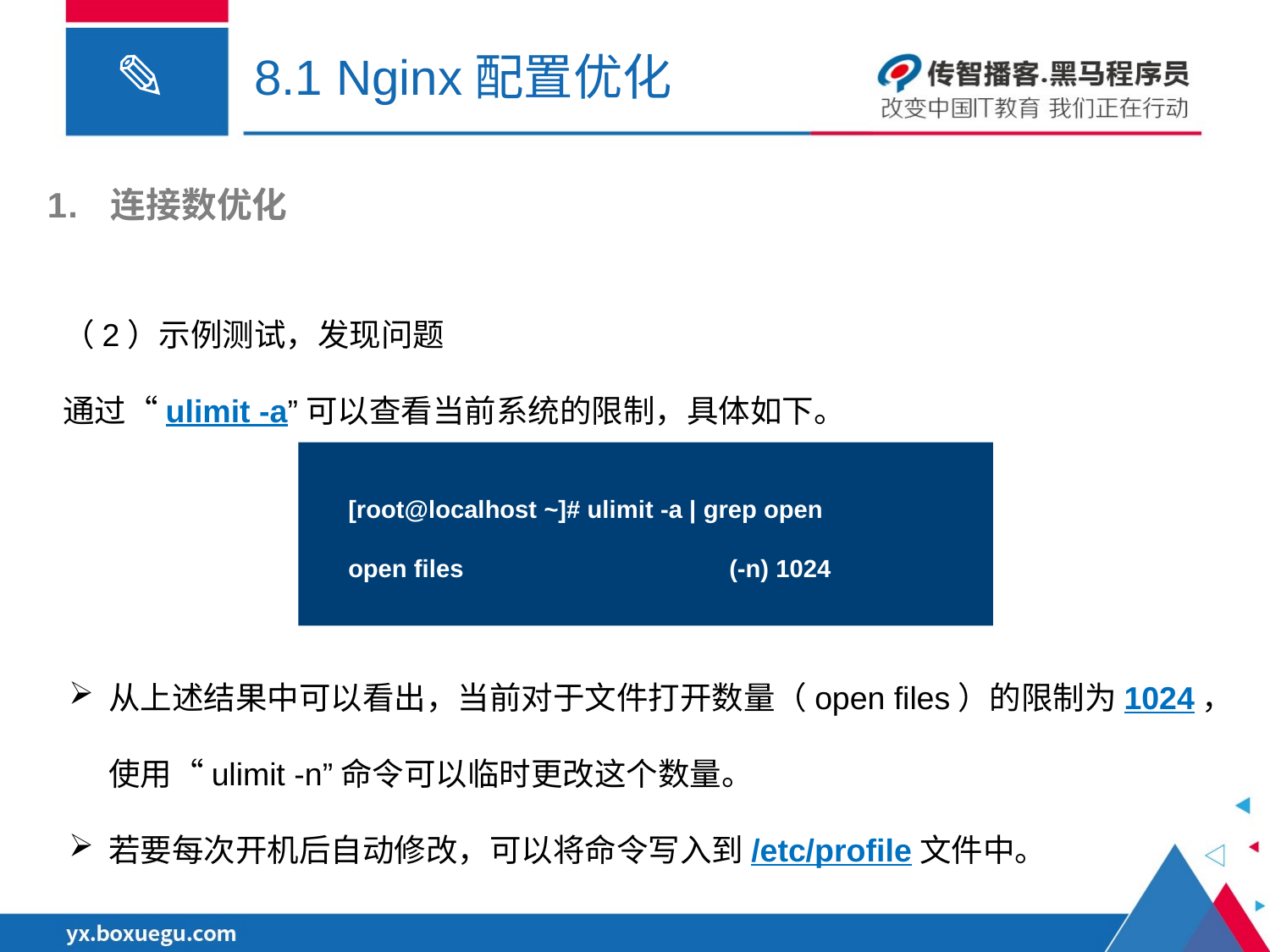

# 8.1 Nginx配置优化
连接数优化
（2）示例测试，发现问题
通过“ulimit -a”可以查看当前系统的限制，具体如下。

[root@localhost ~]# ulimit -a | grep open
open files			(-n) 1024
从上述结果中可以看出，当前对于文件打开数量（open files）的限制为1024，使用“ulimit -n”命令可以临时更改这个数量。
若要每次开机后自动修改，可以将命令写入到/etc/profile文件中。